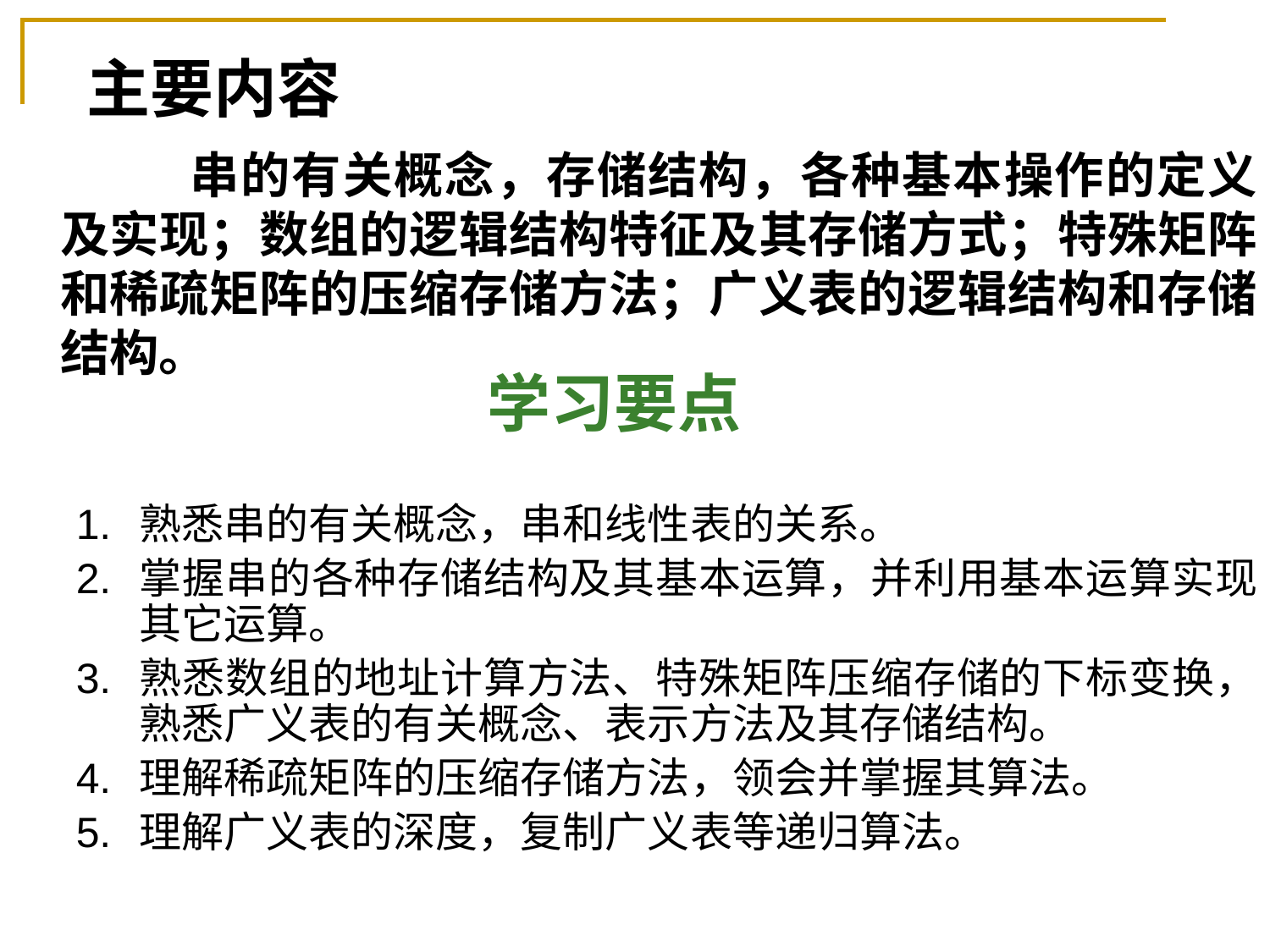

# 主要内容
		串的有关概念，存储结构，各种基本操作的定义及实现；数组的逻辑结构特征及其存储方式；特殊矩阵和稀疏矩阵的压缩存储方法；广义表的逻辑结构和存储结构。
学习要点
熟悉串的有关概念，串和线性表的关系。
掌握串的各种存储结构及其基本运算，并利用基本运算实现其它运算。
熟悉数组的地址计算方法、特殊矩阵压缩存储的下标变换，熟悉广义表的有关概念、表示方法及其存储结构。
理解稀疏矩阵的压缩存储方法，领会并掌握其算法。
理解广义表的深度，复制广义表等递归算法。